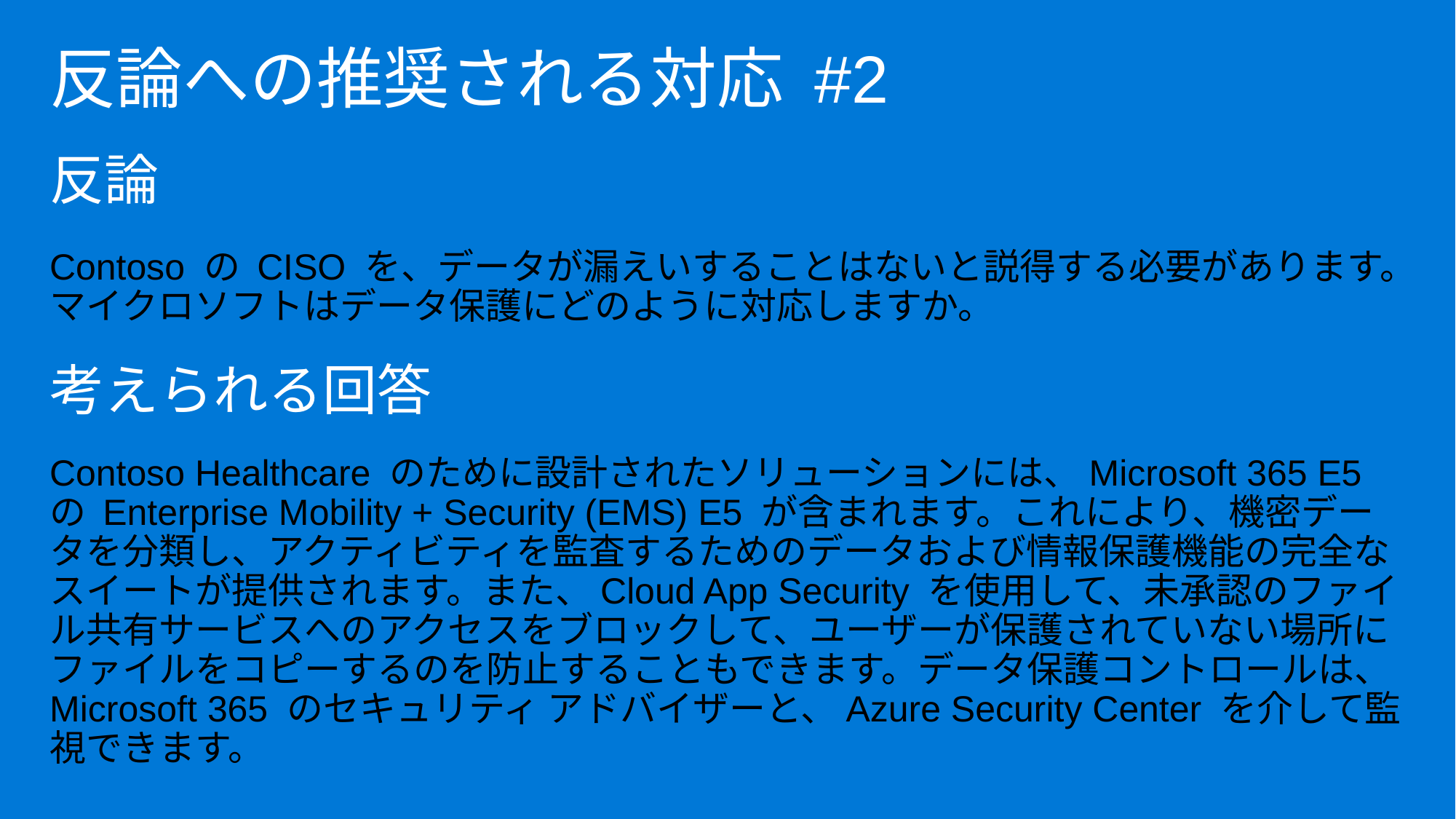

# 反論への推奨される対応 #2
反論
Contoso の CISO を、データが漏えいすることはないと説得する必要があります。マイクロソフトはデータ保護にどのように対応しますか。

考えられる回答

Contoso Healthcare のために設計されたソリューションには、Microsoft 365 E5 の Enterprise Mobility + Security (EMS) E5 が含まれます。これにより、機密データを分類し、アクティビティを監査するためのデータおよび情報保護機能の完全なスイートが提供されます。また、Cloud App Security を使用して、未承認のファイル共有サービスへのアクセスをブロックして、ユーザーが保護されていない場所にファイルをコピーするのを防止することもできます。データ保護コントロールは、Microsoft 365 のセキュリティ アドバイザーと、Azure Security Center を介して監視できます。